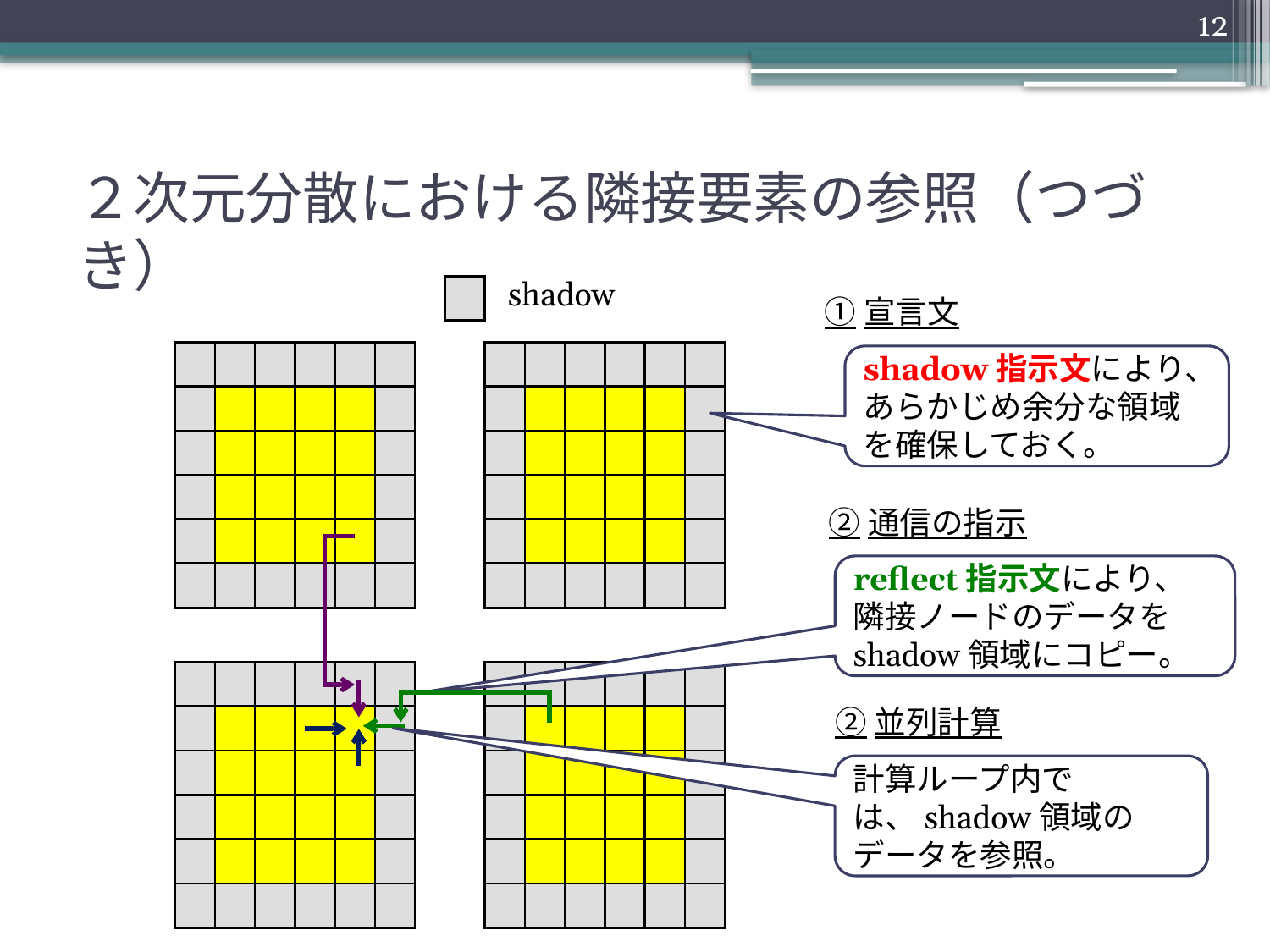

12
# ２次元分散における隣接要素の参照（つづき）
shadow
|  |
| --- |
①宣言文
|  |  |  |  |  |  |
| --- | --- | --- | --- | --- | --- |
|  |  |  |  |  |  |
|  |  |  |  |  |  |
|  |  |  |  |  |  |
|  |  |  |  |  |  |
|  |  |  |  |  |  |
|  |  |  |  |  |  |
| --- | --- | --- | --- | --- | --- |
|  |  |  |  |  |  |
|  |  |  |  |  |  |
|  |  |  |  |  |  |
|  |  |  |  |  |  |
|  |  |  |  |  |  |
shadow指示文により、あらかじめ余分な領域を確保しておく。
②通信の指示
reflect指示文により、
隣接ノードのデータをshadow領域にコピー。

|  |  |  |  |  |  |
| --- | --- | --- | --- | --- | --- |
|  |  |  |  |  |  |
|  |  |  |  |  |  |
|  |  |  |  |  |  |
|  |  |  |  |  |  |
|  |  |  |  |  |  |
|  |  |  |  |  |  |
| --- | --- | --- | --- | --- | --- |
|  |  |  |  |  |  |
|  |  |  |  |  |  |
|  |  |  |  |  |  |
|  |  |  |  |  |  |
|  |  |  |  |  |  |

②並列計算
計算ループ内では、shadow領域のデータを参照。